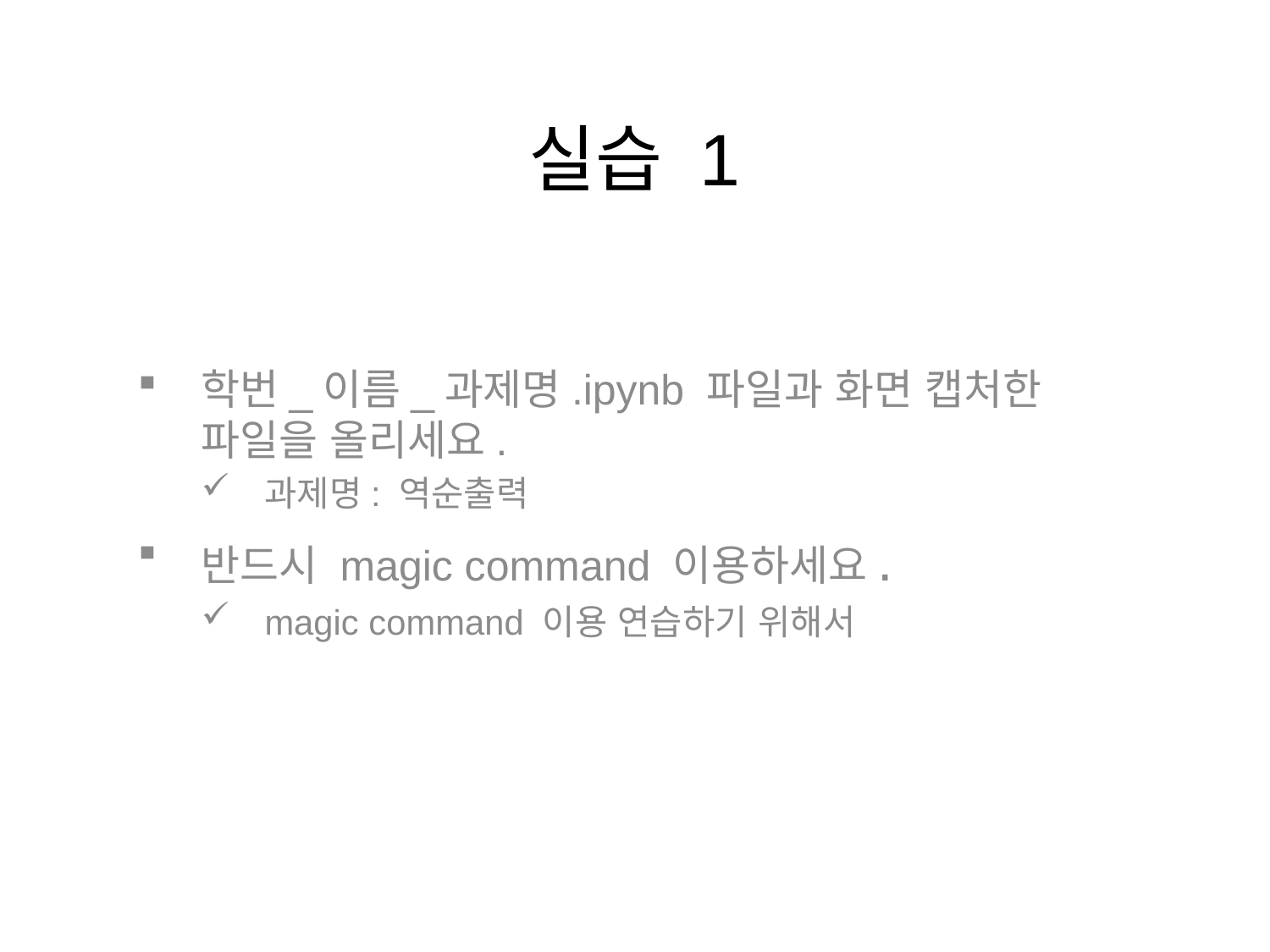

# 실습 1
학번_이름_과제명.ipynb 파일과 화면 캡처한 파일을 올리세요.
과제명: 역순출력
반드시 magic command 이용하세요.
magic command 이용 연습하기 위해서